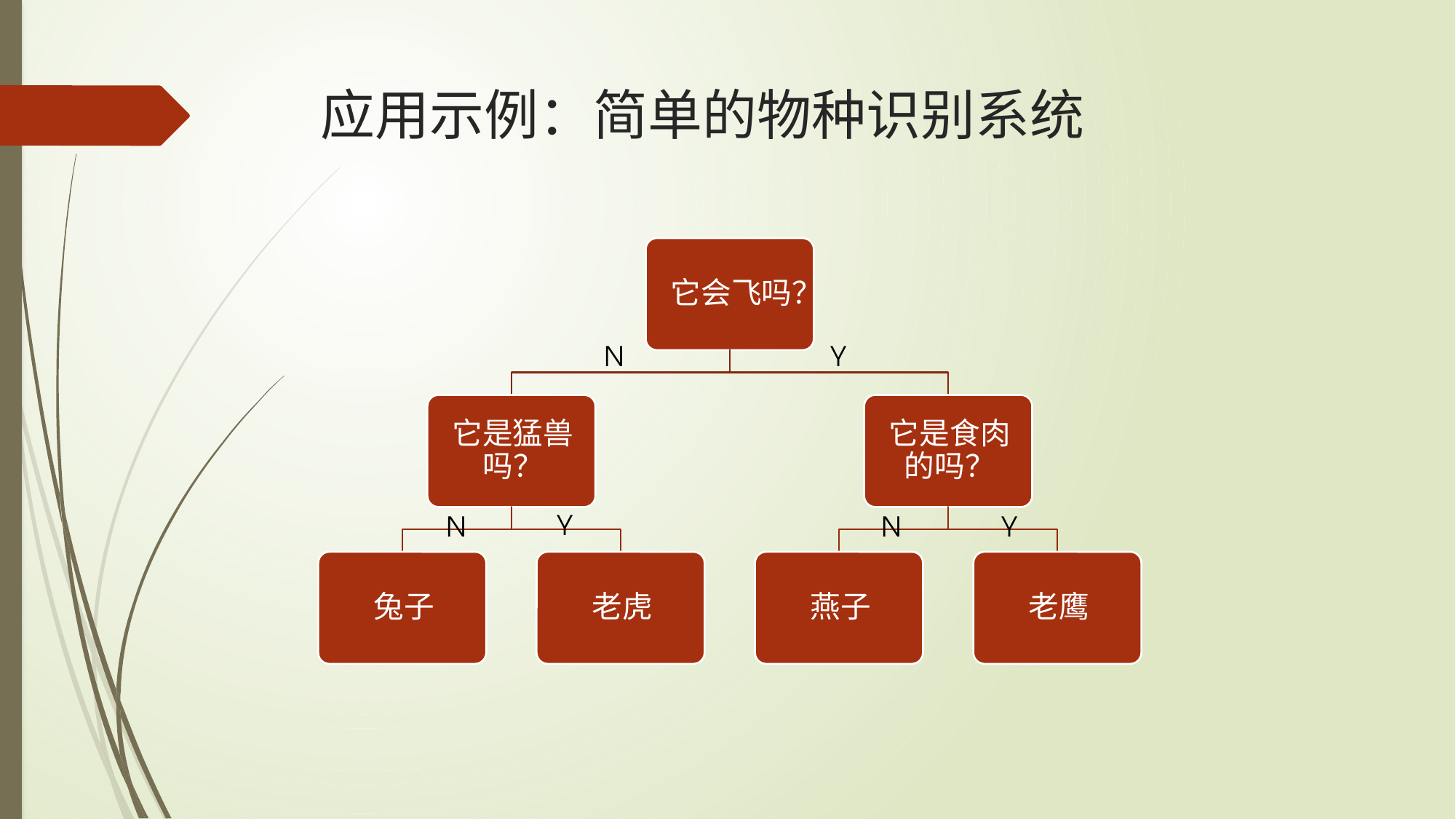

# 应用示例：简单的物种识别系统
它会飞吗？
它是猛兽吗？
兔子
老虎
它是食肉的吗？
燕子
老鹰
N
Y
Y
N
N
Y